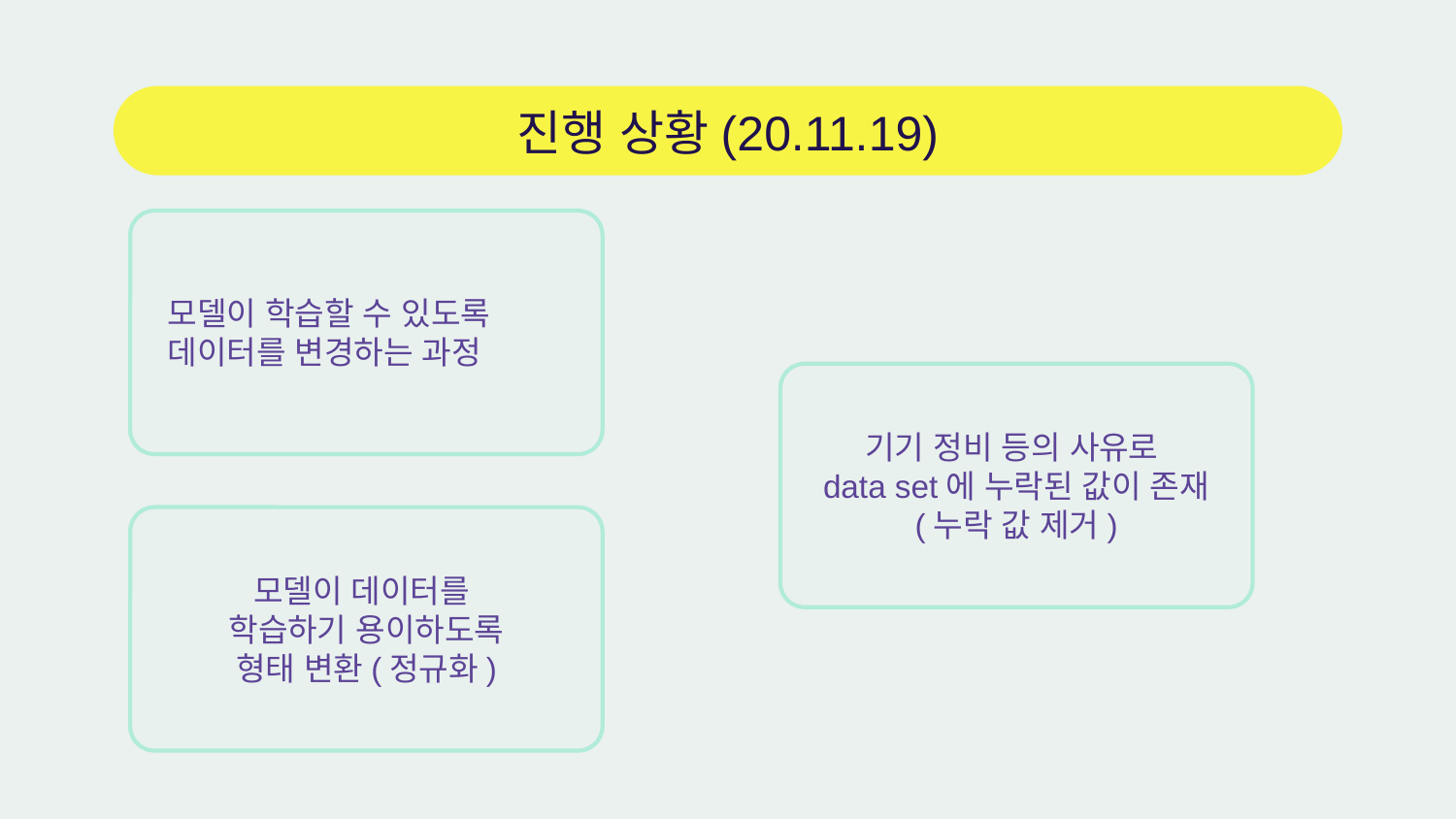

# 진행 상황(20.11.19)

모델이 학습할 수 있도록
데이터를 변경하는 과정

기기 정비 등의 사유로
data set에 누락된 값이 존재
(누락 값 제거)

모델이 데이터를
학습하기 용이하도록
형태 변환(정규화)